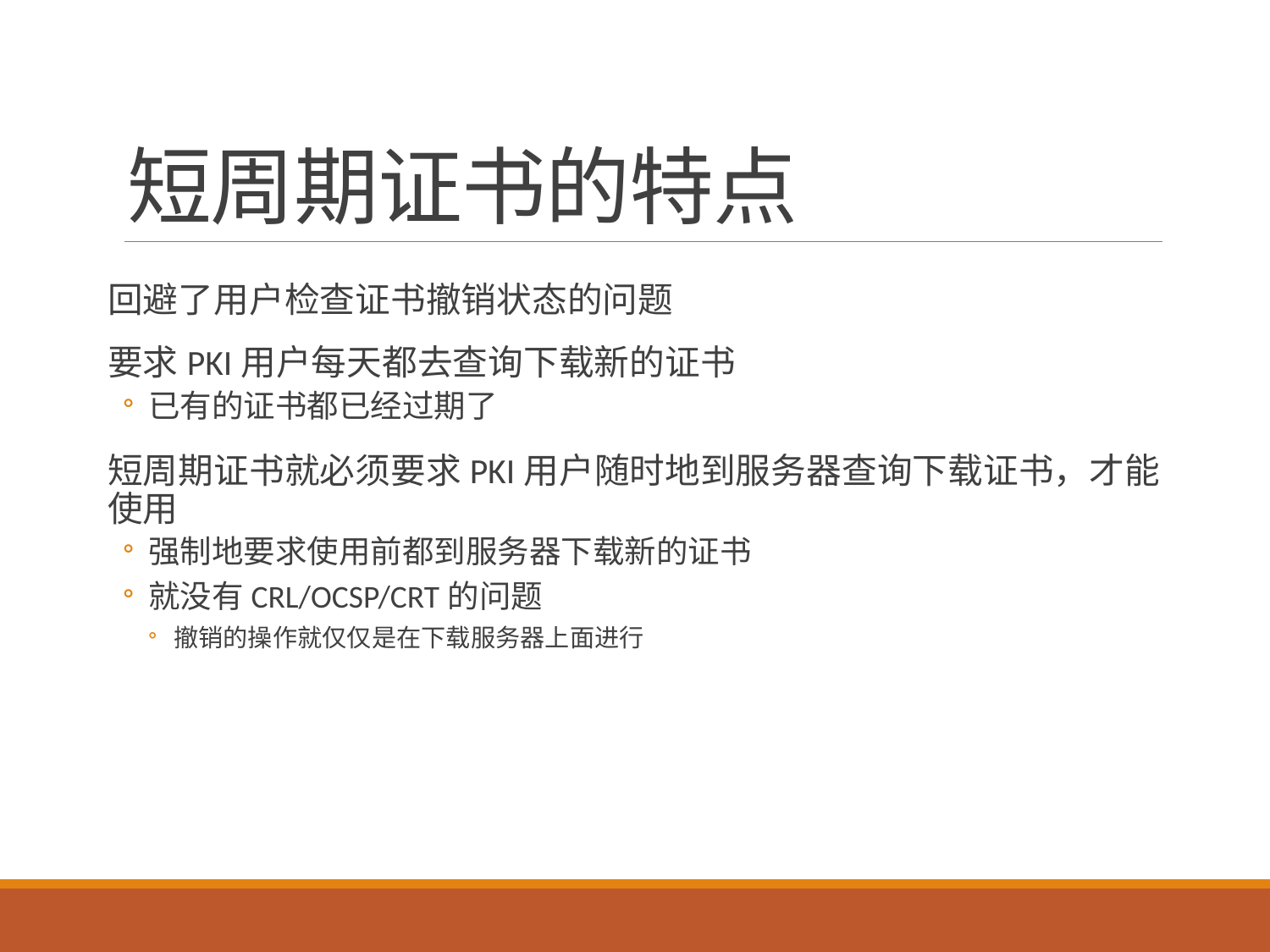

# 短周期证书的特点
回避了用户检查证书撤销状态的问题
要求PKI用户每天都去查询下载新的证书
已有的证书都已经过期了
短周期证书就必须要求PKI用户随时地到服务器查询下载证书，才能使用
强制地要求使用前都到服务器下载新的证书
就没有CRL/OCSP/CRT的问题
撤销的操作就仅仅是在下载服务器上面进行
122